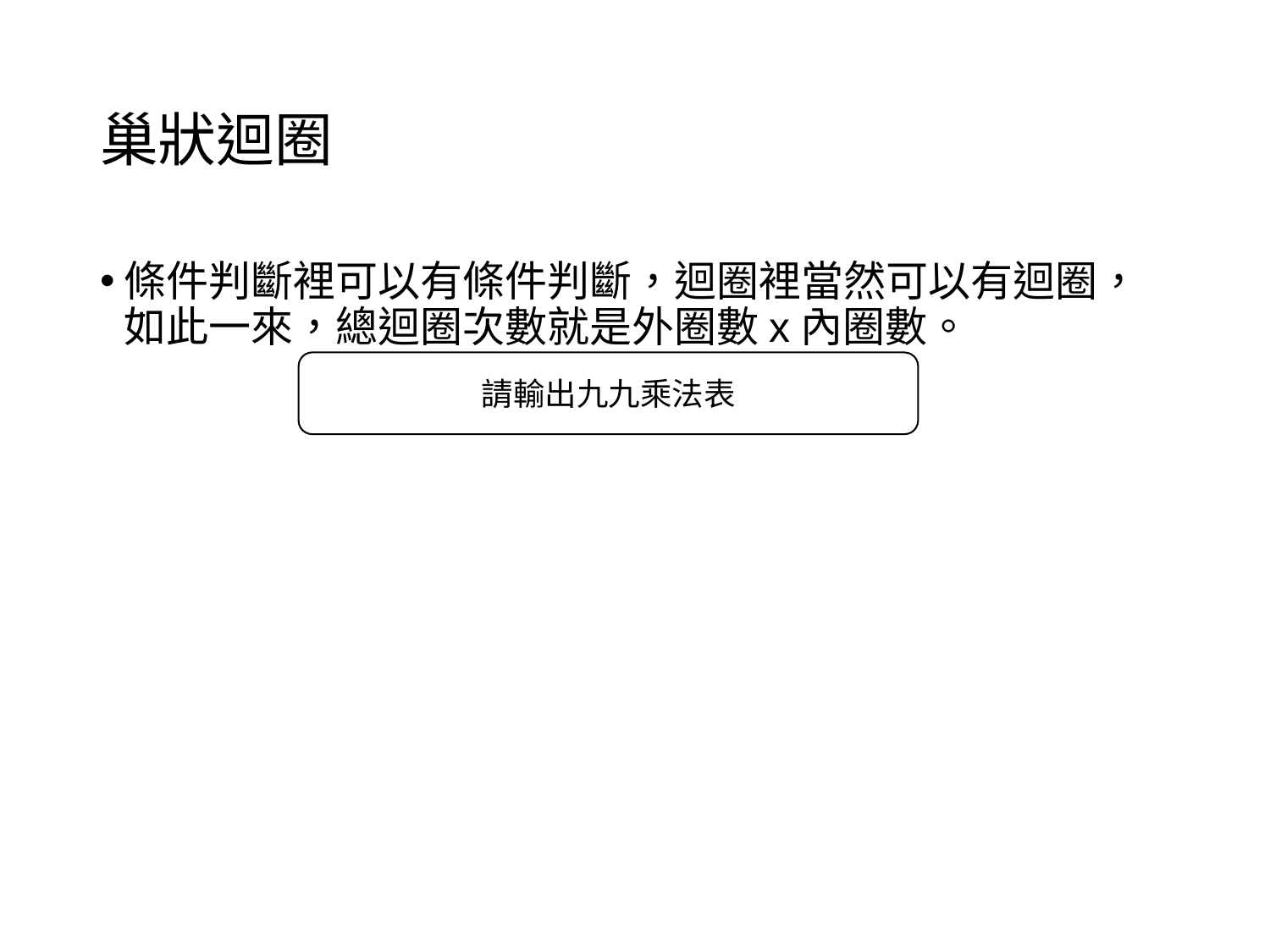

# 巢狀迴圈
條件判斷裡可以有條件判斷，迴圈裡當然可以有迴圈，如此一來，總迴圈次數就是外圈數x內圈數。
請輸出九九乘法表